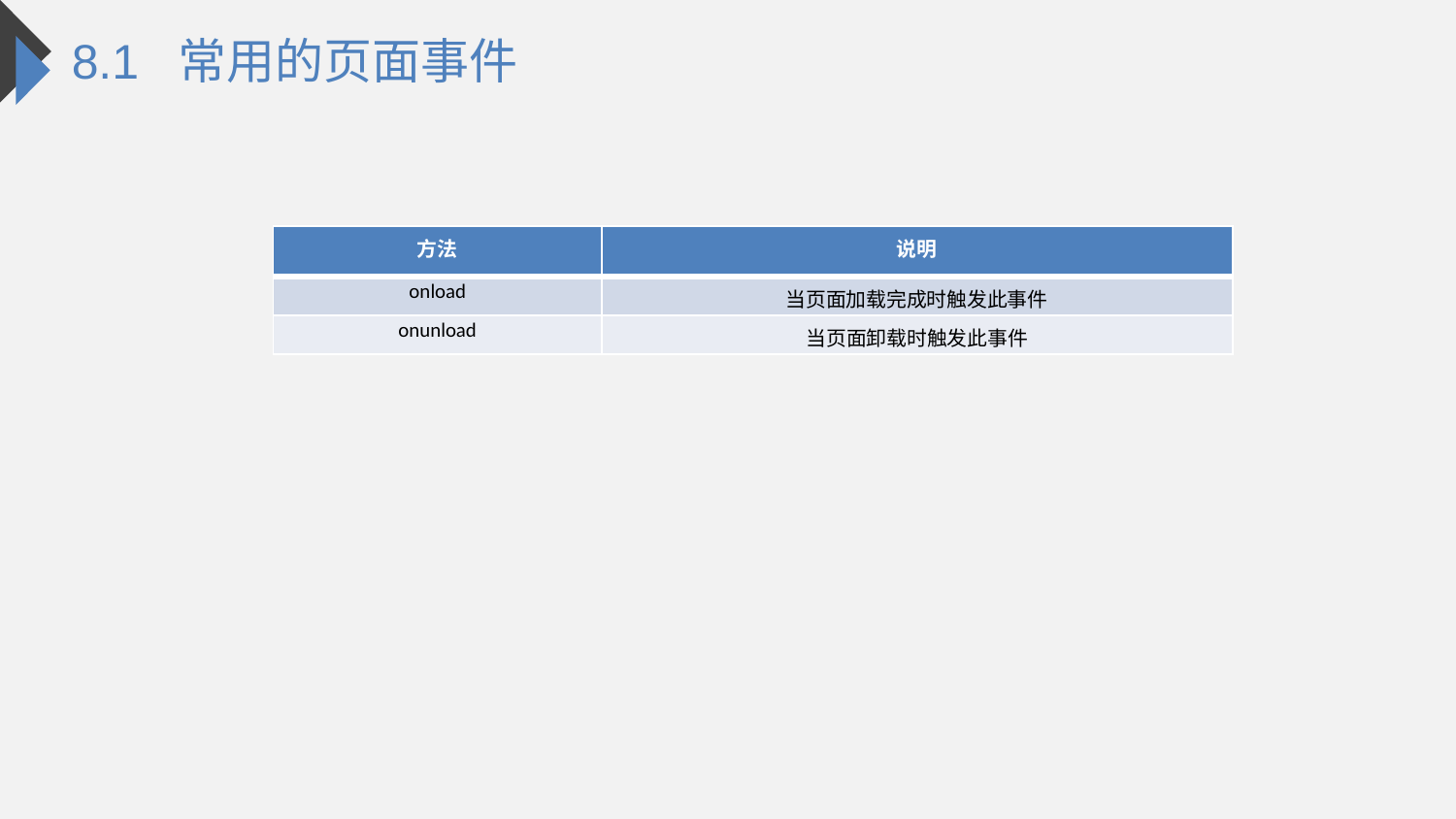

8.1  常用的页面事件

| 方法 | 说明 |
| --- | --- |
| onload | 当页面加载完成时触发此事件 |
| onunload | 当页面卸载时触发此事件 |